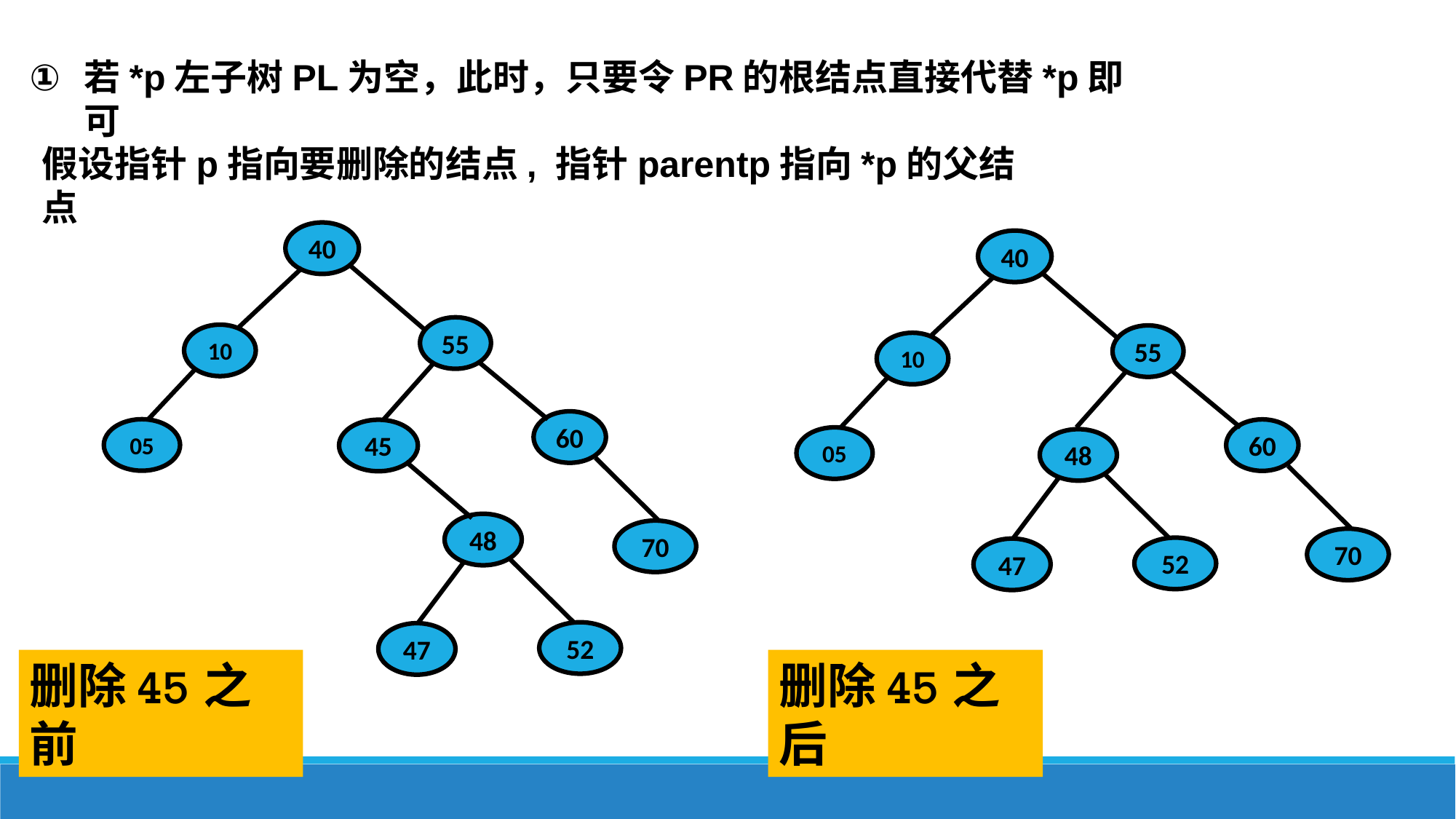

若*p左子树PL为空，此时，只要令PR的根结点直接代替*p即可
假设指针p指向要删除的结点, 指针parentp指向*p的父结点
40
40

55
10
55
10

60
05
60
45
05
48

48
70
70
52
47

52
47
删除45之后
删除45之前